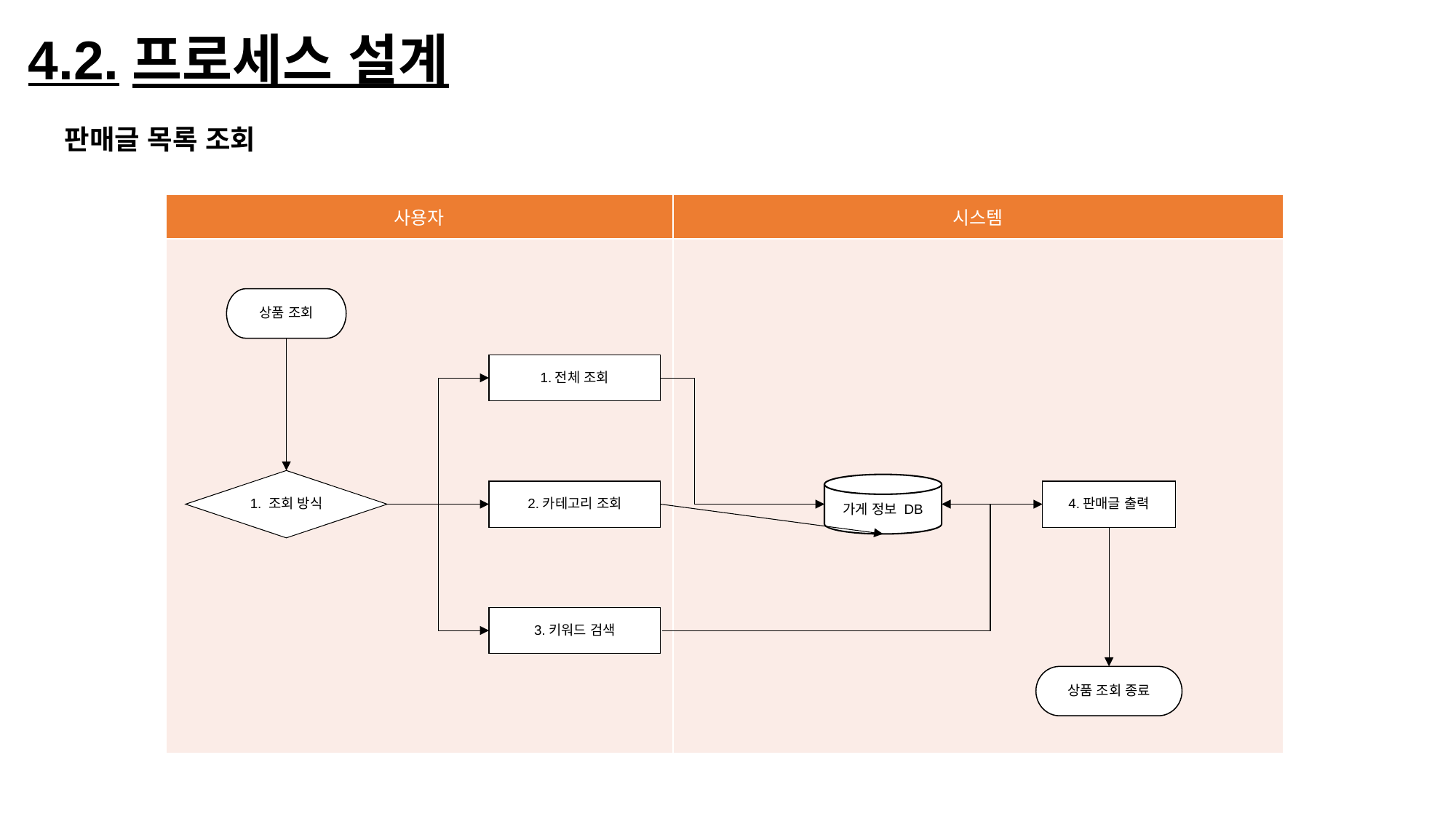

4.2.프로세스 설계
판매글 목록 조회
| 사용자 | 시스템 |
| --- | --- |
|  |  |
상품 조회
1.전체 조회
1. 조회 방식
가게 정보 DB
2.카테고리 조회
4.판매글 출력
3.키워드 검색
상품 조회 종료